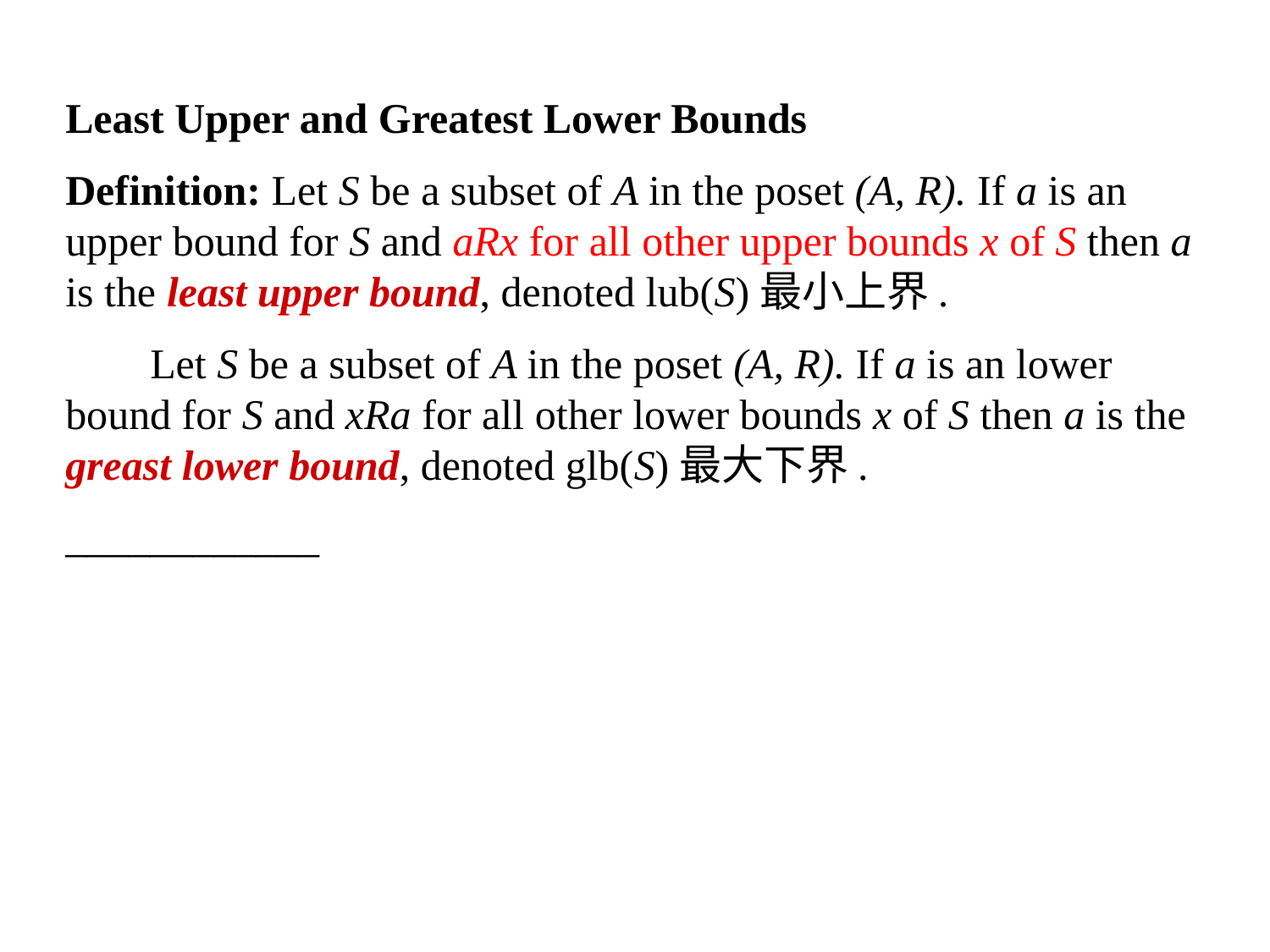

Least Upper and Greatest Lower Bounds
Definition: Let S be a subset of A in the poset (A, R). If a is an upper bound for S and aRx for all other upper bounds x of S then a is the least upper bound, denoted lub(S)最小上界.
        Let S be a subset of A in the poset (A, R). If a is an lower bound for S and xRa for all other lower bounds x of S then a is the greast lower bound, denoted glb(S)最大下界.
____________